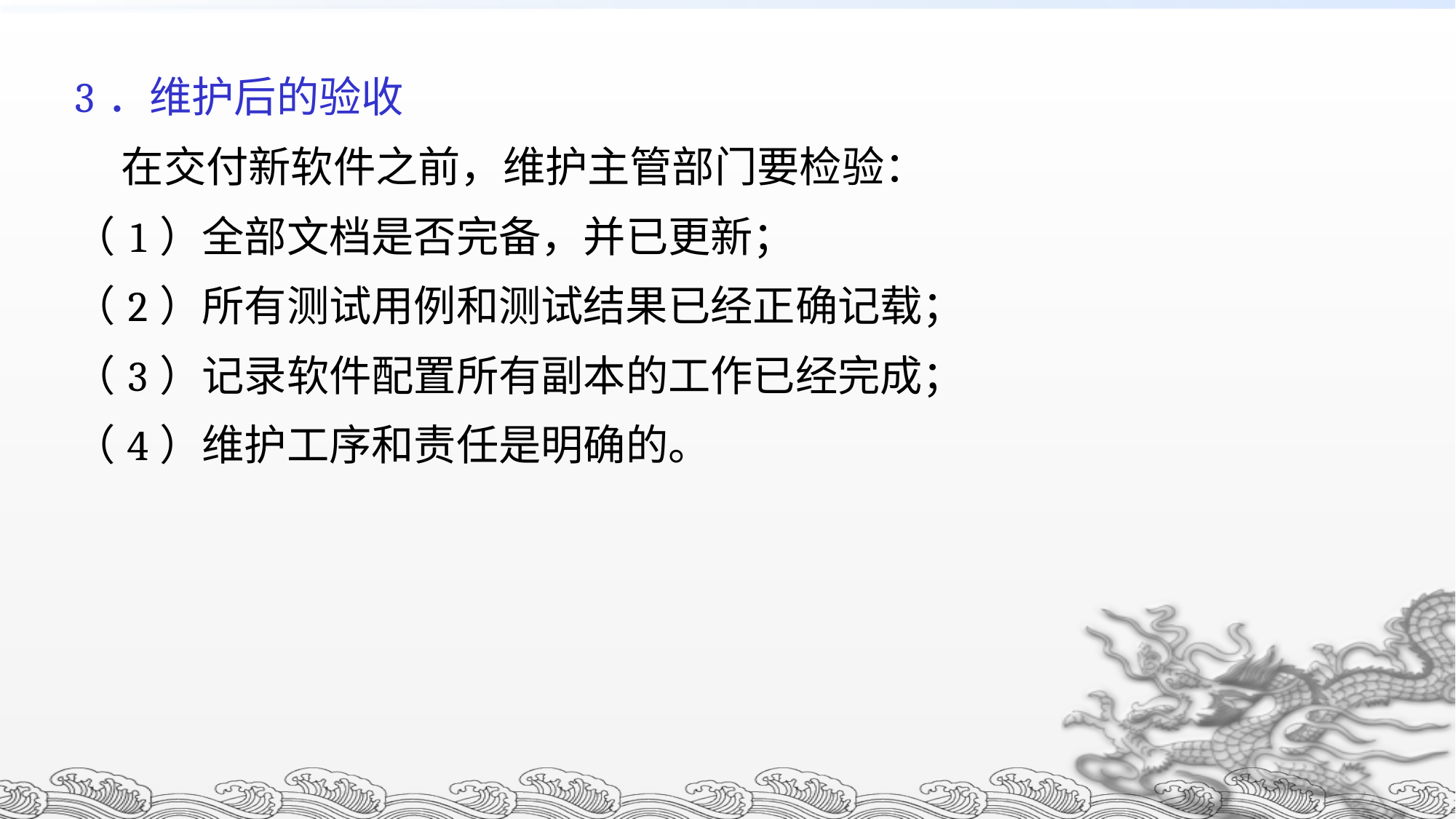

3．维护后的验收
    在交付新软件之前，维护主管部门要检验：
（1）全部文档是否完备，并已更新；
（2）所有测试用例和测试结果已经正确记载；
（3）记录软件配置所有副本的工作已经完成；
（4）维护工序和责任是明确的。